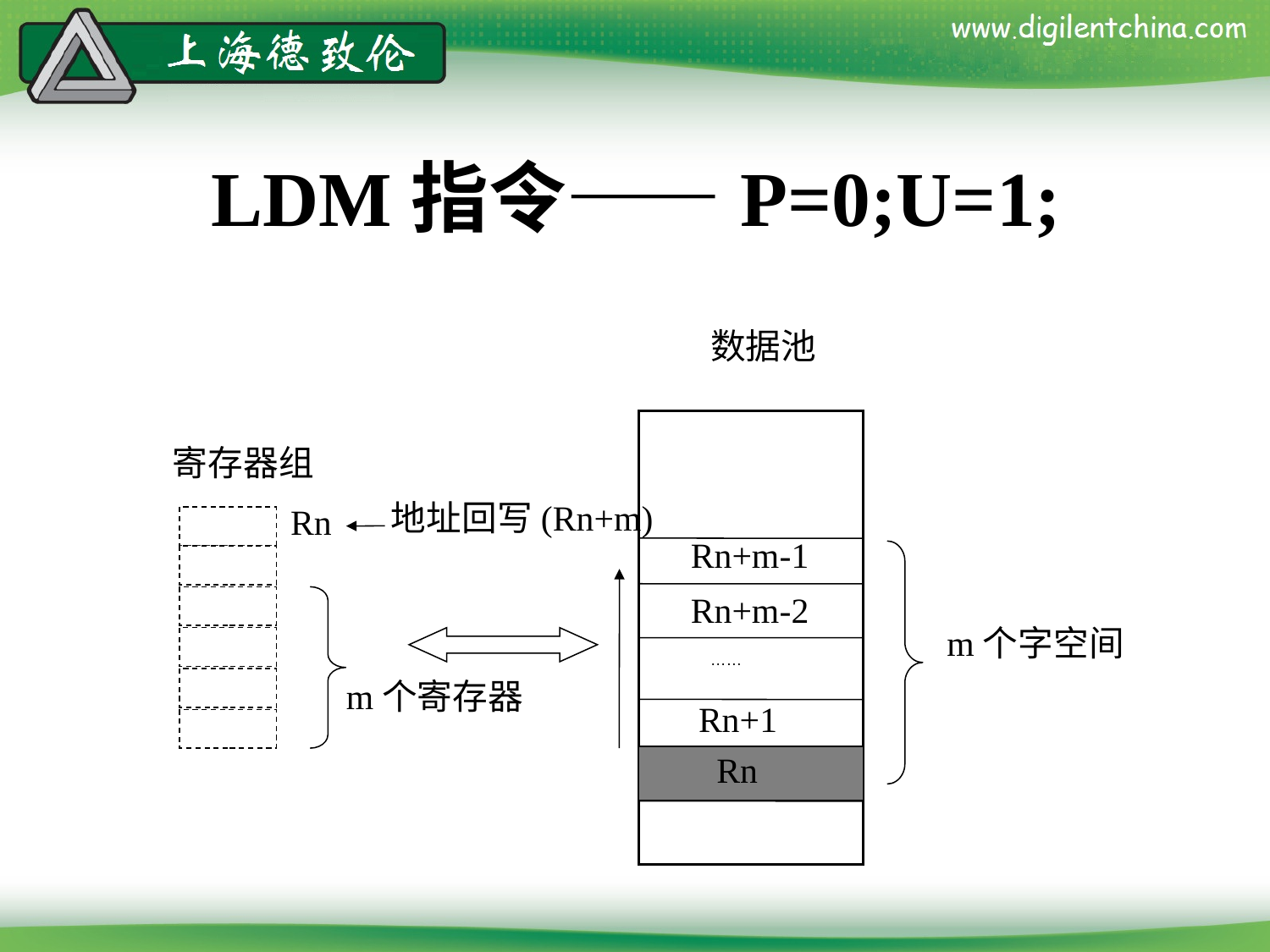

# LDM指令——P=0;U=1;

数据池

寄存器组
地址回写(Rn+m)
Rn

Rn+m-1

Rn+m-2
m个字空间

……

m个寄存器
Rn+1

Rn